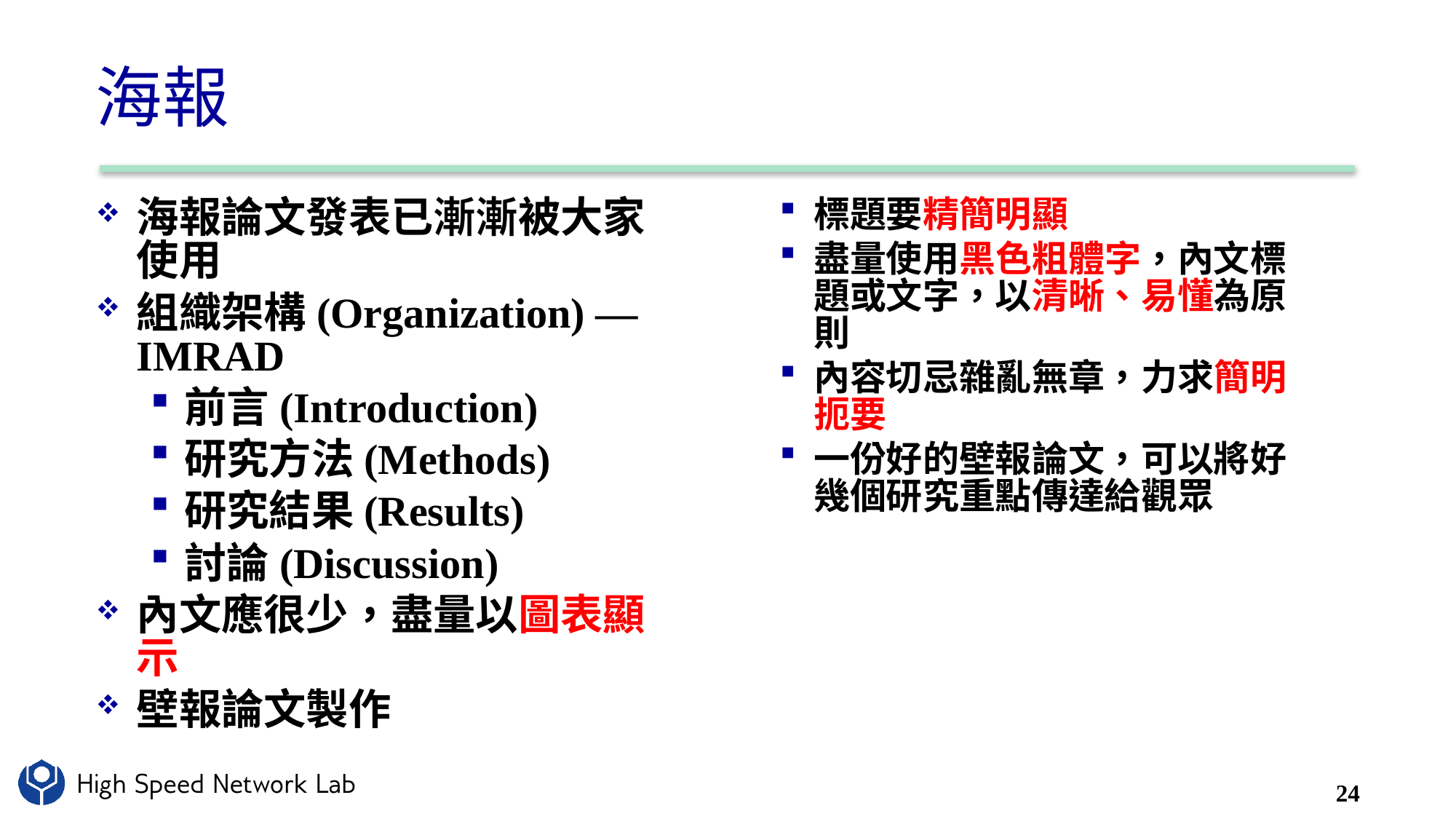

# 海報
海報論文發表已漸漸被大家使用
組織架構(Organization) — IMRAD
前言(Introduction)
研究方法(Methods)
研究結果(Results)
討論(Discussion)
內文應很少，盡量以圖表顯示
壁報論文製作
標題要精簡明顯
盡量使用黑色粗體字，內文標題或文字，以清晰、易懂為原則
內容切忌雜亂無章，力求簡明扼要
一份好的壁報論文，可以將好幾個研究重點傳達給觀眾

24